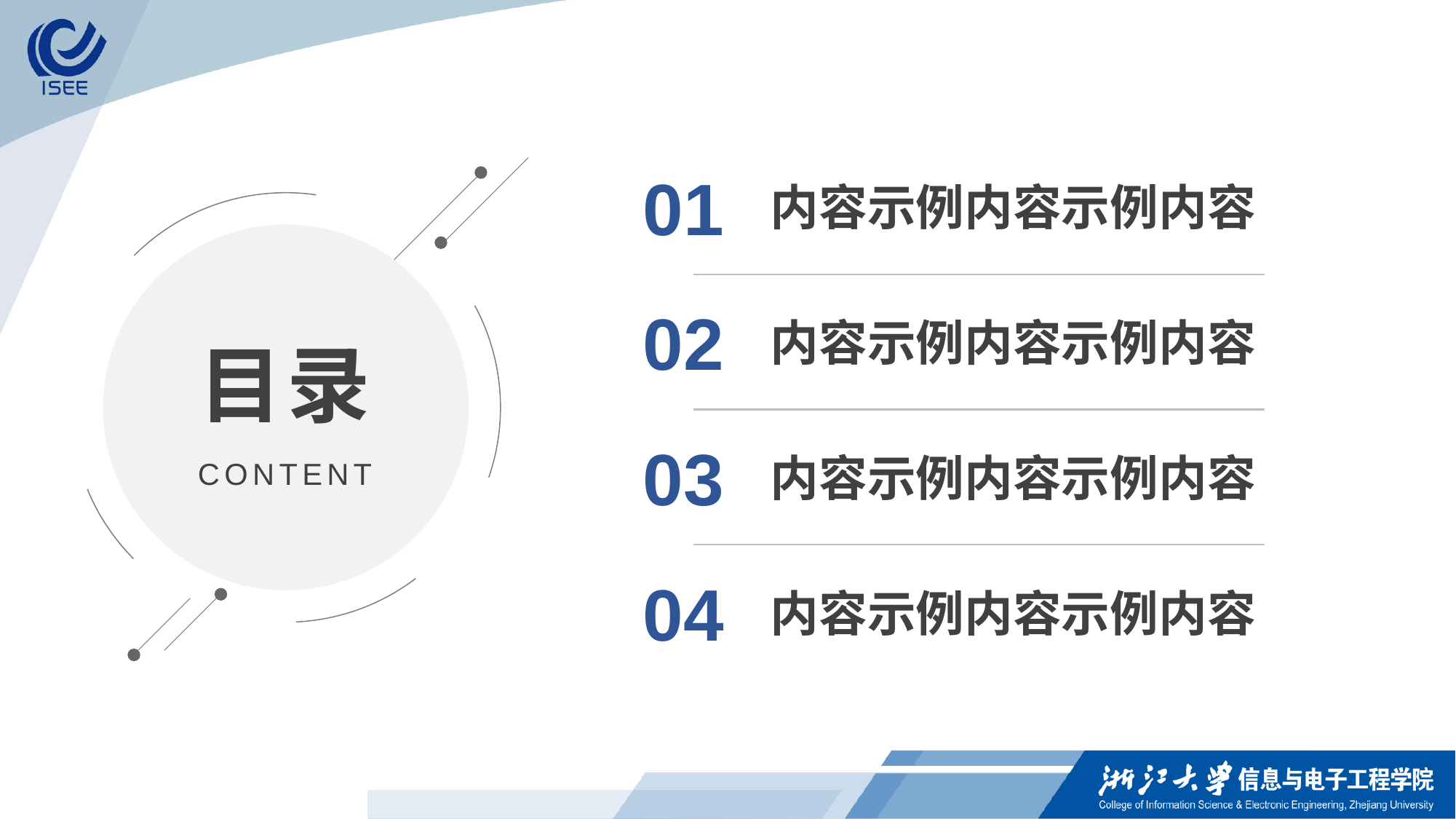

01

内容示例内容示例内容

02
内容示例内容示例内容
目录
03
内容示例内容示例内容
CONTENT
04
内容示例内容示例内容